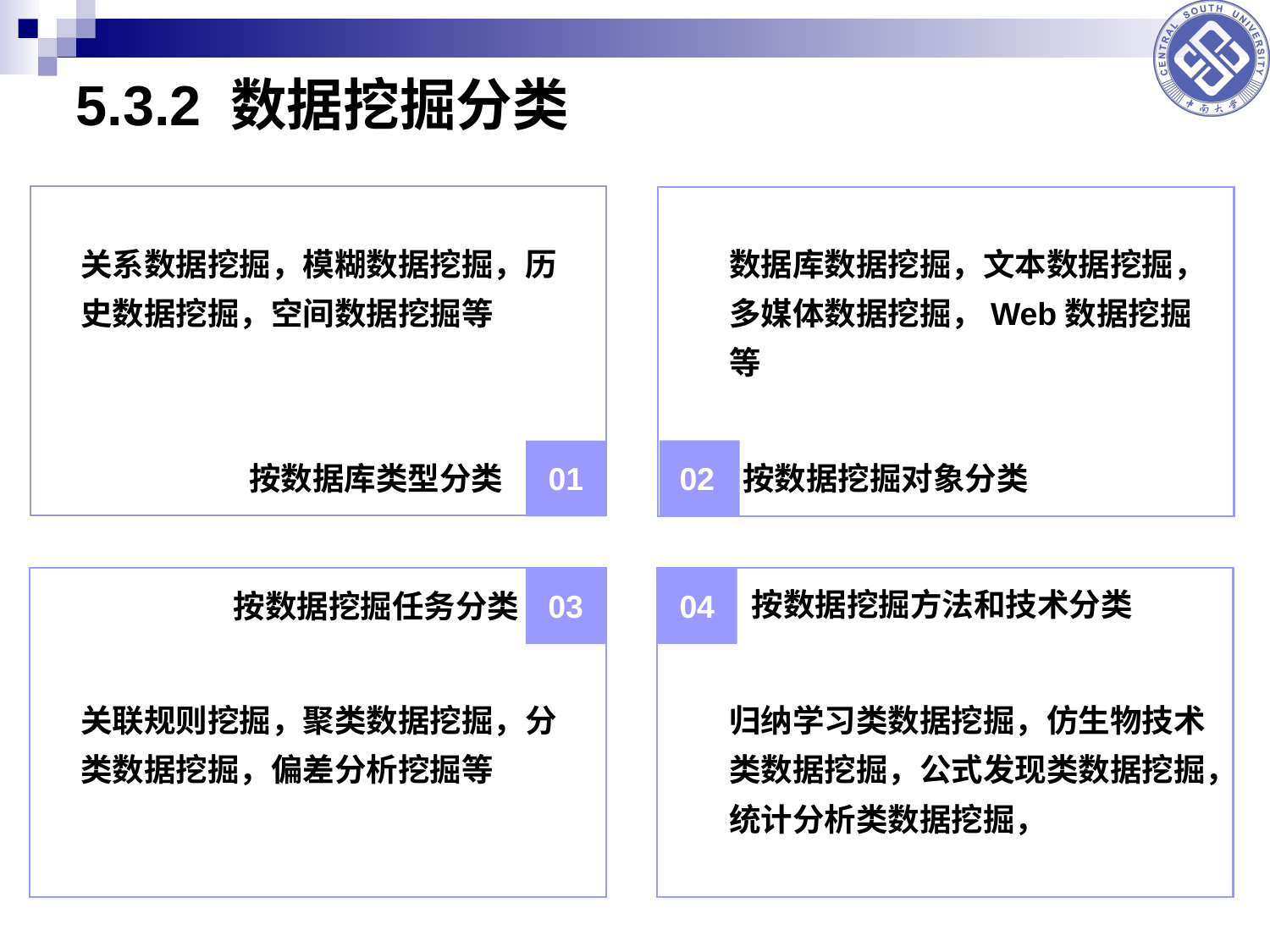

5.3.2 数据挖掘分类

关系数据挖掘，模糊数据挖掘，历史数据挖掘，空间数据挖掘等
数据库数据挖掘，文本数据挖掘，多媒体数据挖掘，Web数据挖掘等

02

01
按数据库类型分类
按数据挖掘对象分类

03

04

按数据挖掘方法和技术分类
按数据挖掘任务分类
关联规则挖掘，聚类数据挖掘，分类数据挖掘，偏差分析挖掘等
归纳学习类数据挖掘，仿生物技术类数据挖掘，公式发现类数据挖掘，统计分析类数据挖掘，